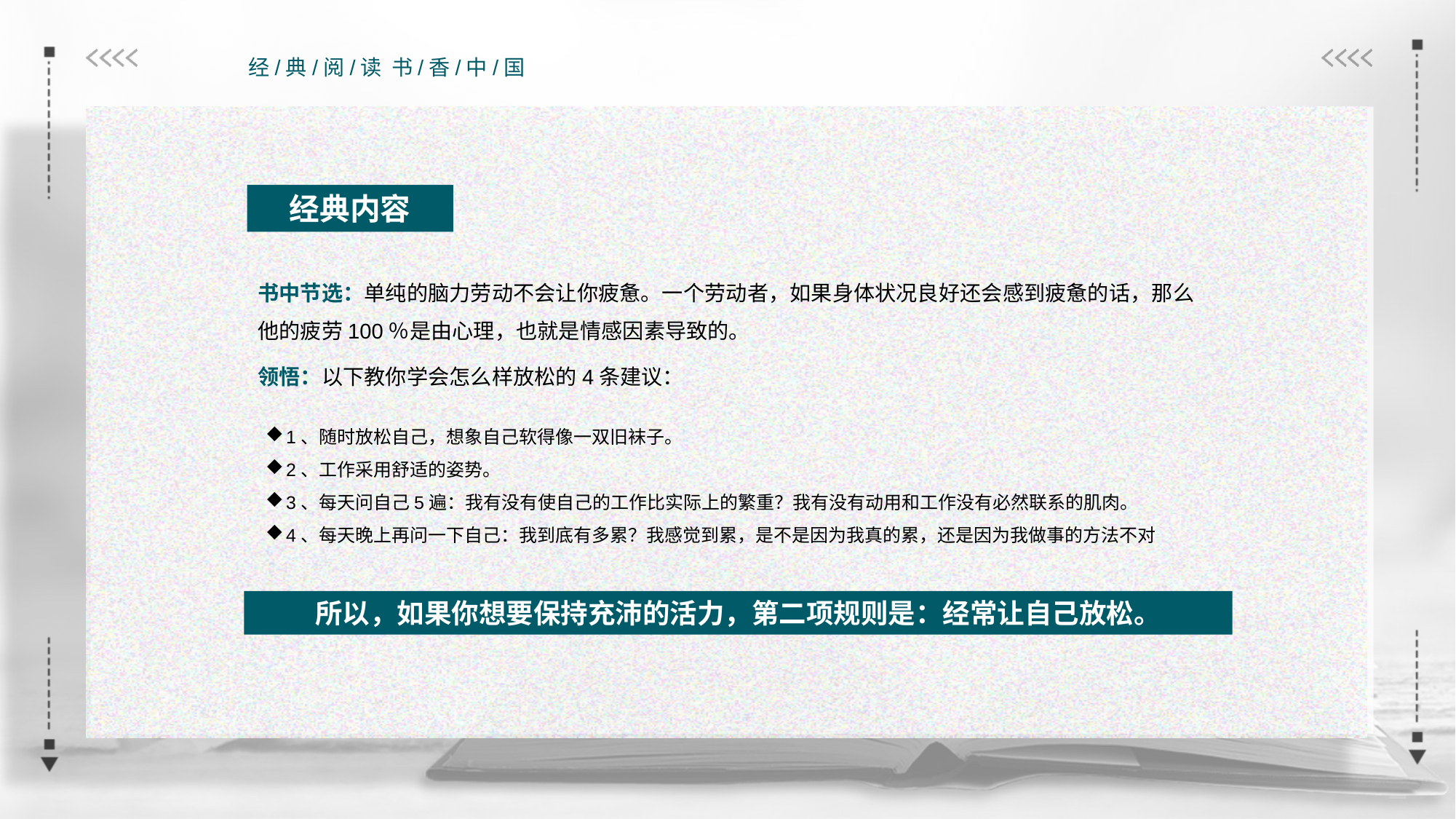

经典内容
书中节选：单纯的脑力劳动不会让你疲惫。一个劳动者，如果身体状况良好还会感到疲惫的话，那么他的疲劳100％是由心理，也就是情感因素导致的。
领悟：以下教你学会怎么样放松的4条建议：
1、随时放松自己，想象自己软得像一双旧袜子。
2、工作采用舒适的姿势。
3、每天问自己5遍：我有没有使自己的工作比实际上的繁重？我有没有动用和工作没有必然联系的肌肉。
4、每天晚上再问一下自己：我到底有多累？我感觉到累，是不是因为我真的累，还是因为我做事的方法不对
所以，如果你想要保持充沛的活力，第二项规则是：经常让自己放松。